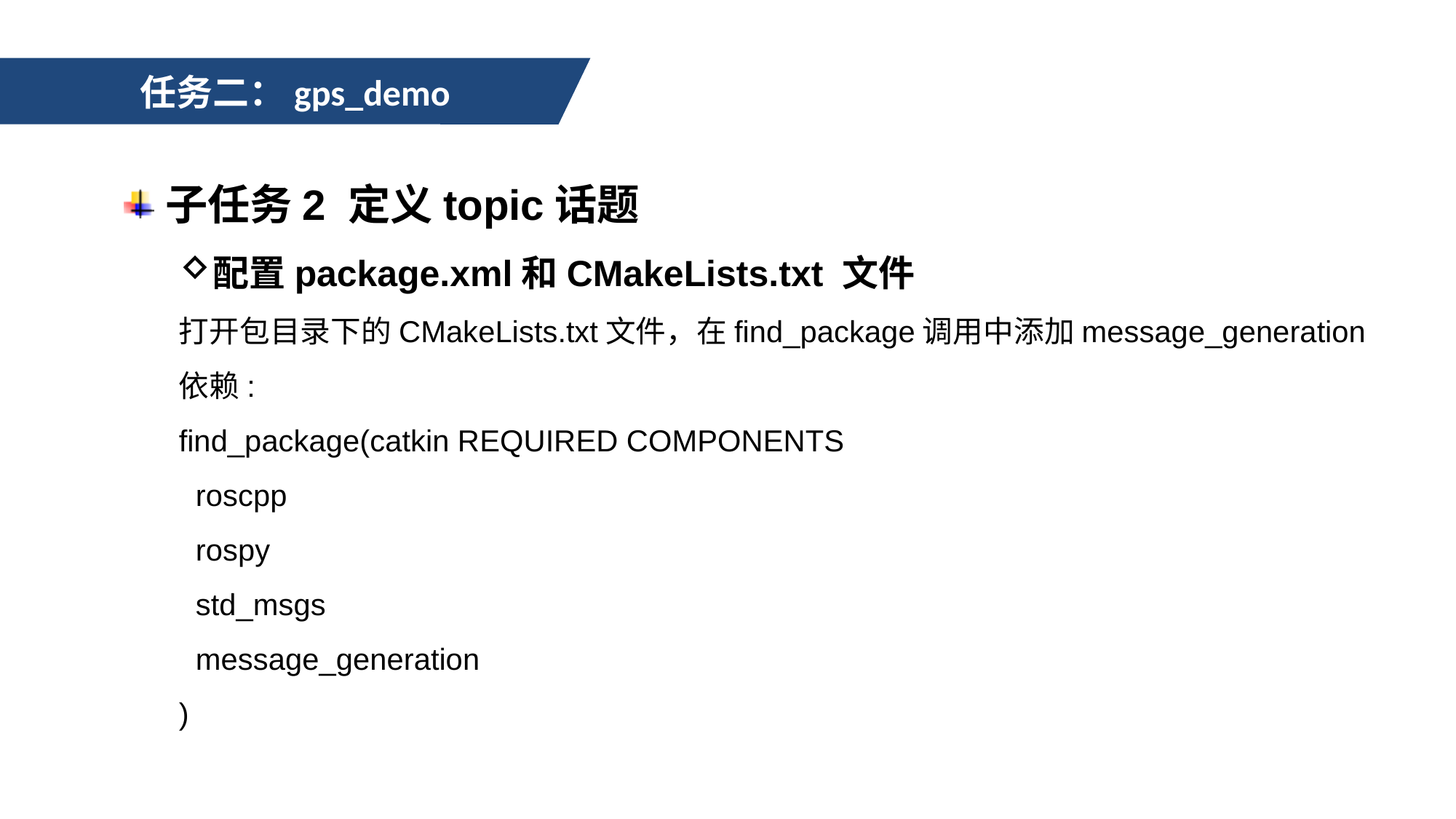

任务二：gps_demo
子任务2 定义topic话题
配置package.xml和CMakeLists.txt 文件
打开包目录下的CMakeLists.txt文件，在find_package调用中添加message_generation依赖:
find_package(catkin REQUIRED COMPONENTS
  roscpp
  rospy
  std_msgs
  message_generation
)